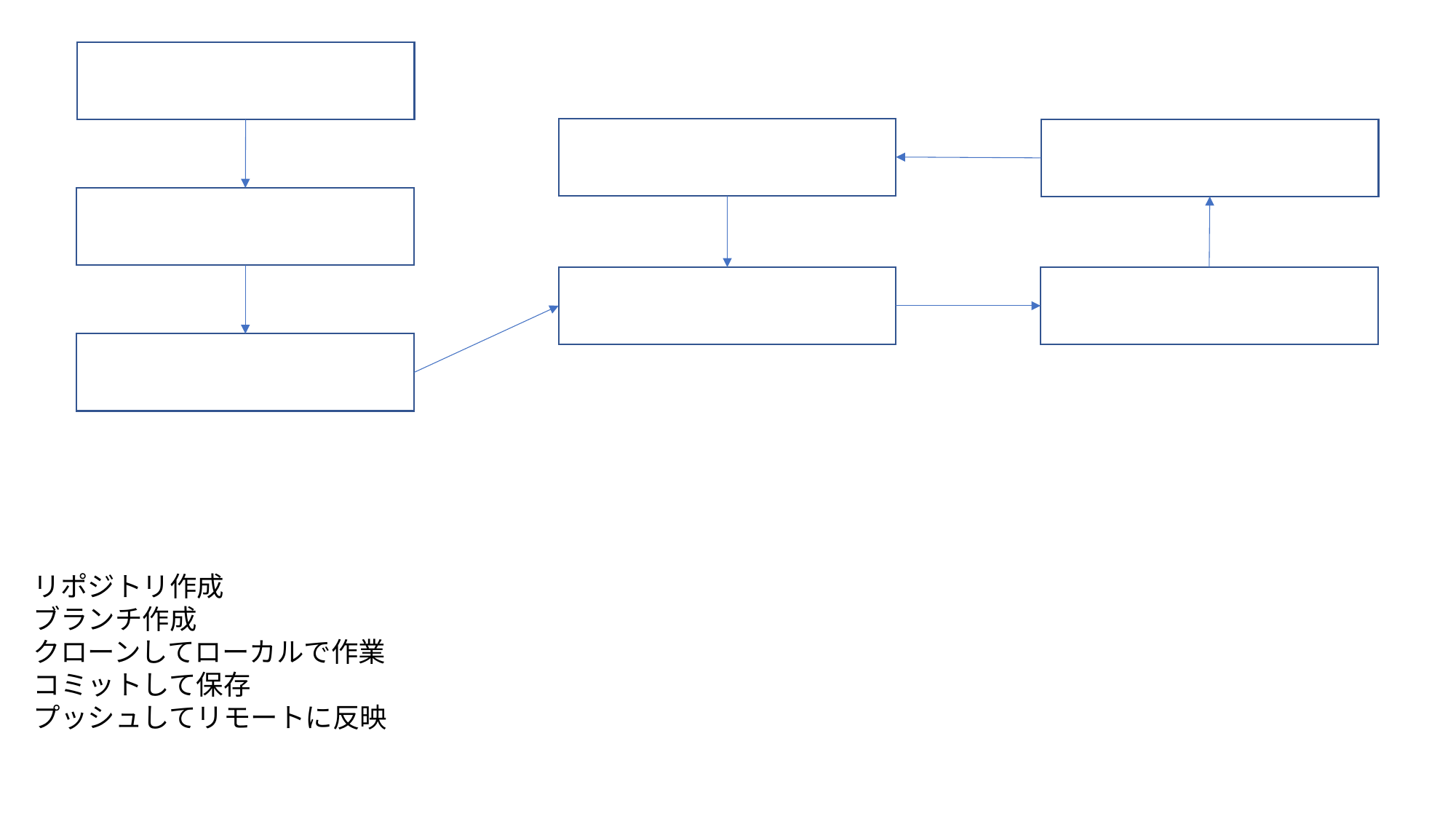

リポジトリ作成
ブランチ作成
クローンしてローカルで作業
コミットして保存
プッシュしてリモートに反映